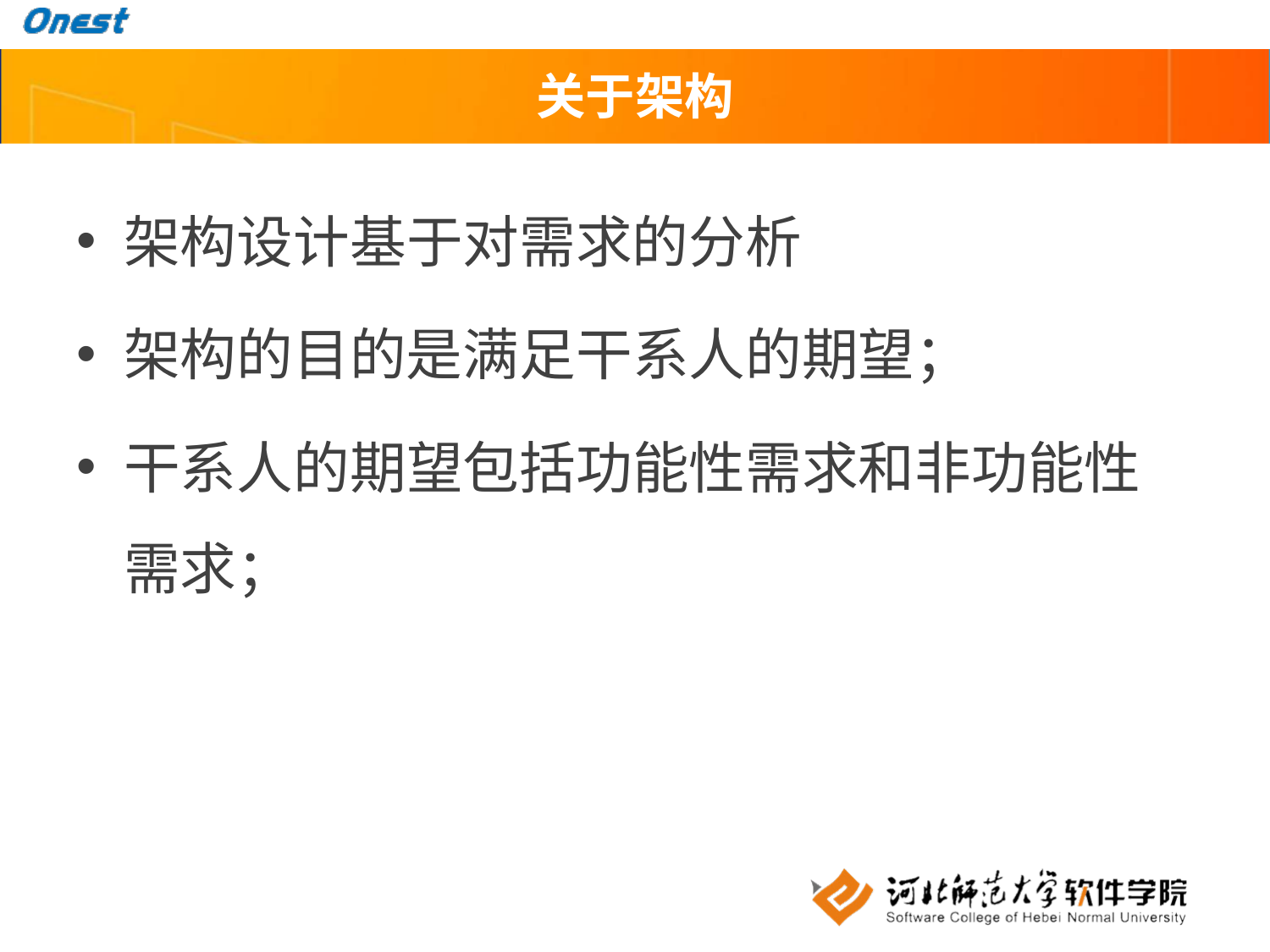

# 关于架构
架构设计基于对需求的分析
架构的目的是满足干系人的期望；
干系人的期望包括功能性需求和非功能性需求；